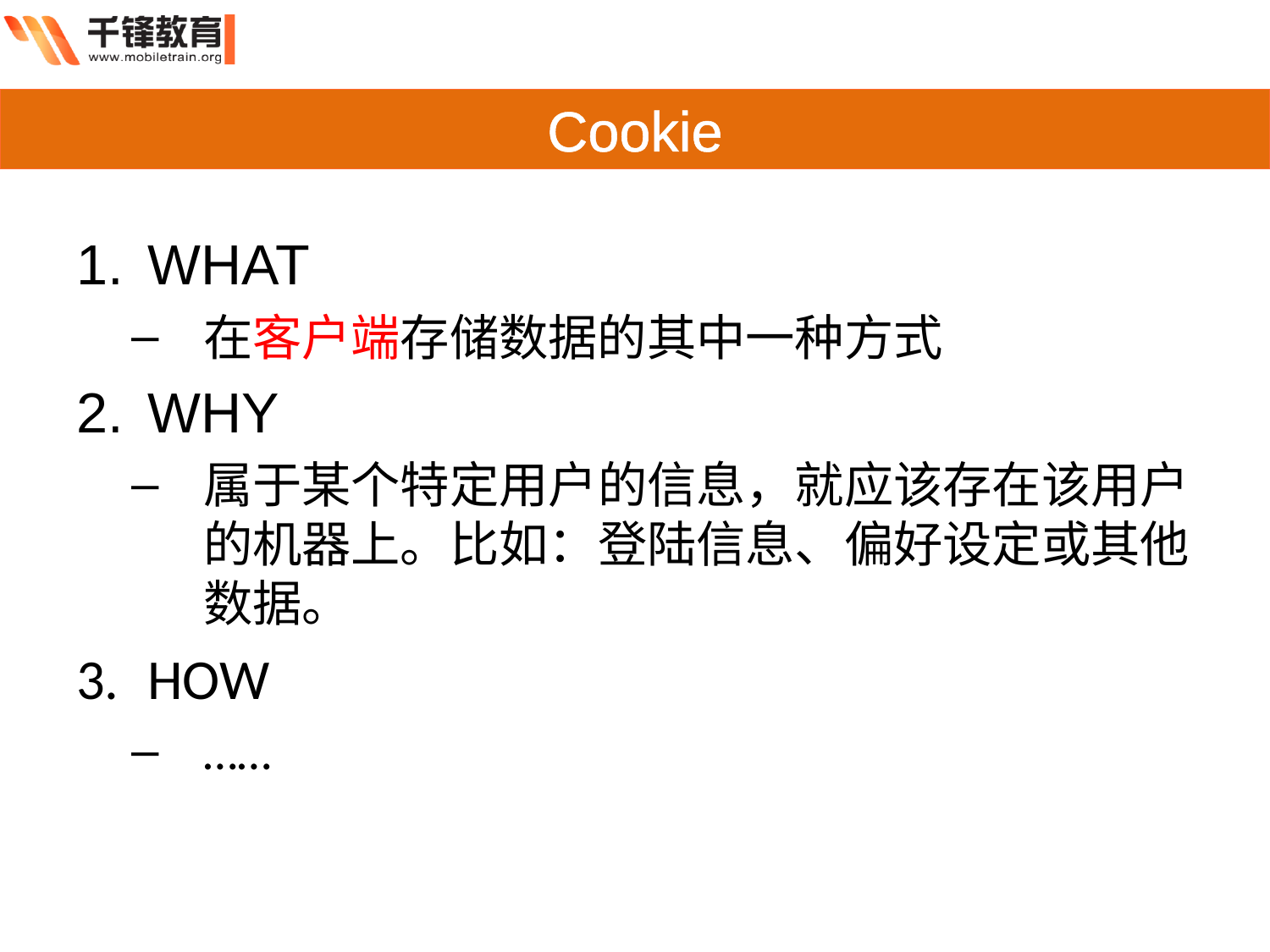

# Cookie
WHAT
在客户端存储数据的其中一种方式
WHY
属于某个特定用户的信息，就应该存在该用户的机器上。比如：登陆信息、偏好设定或其他数据。
HOW
……